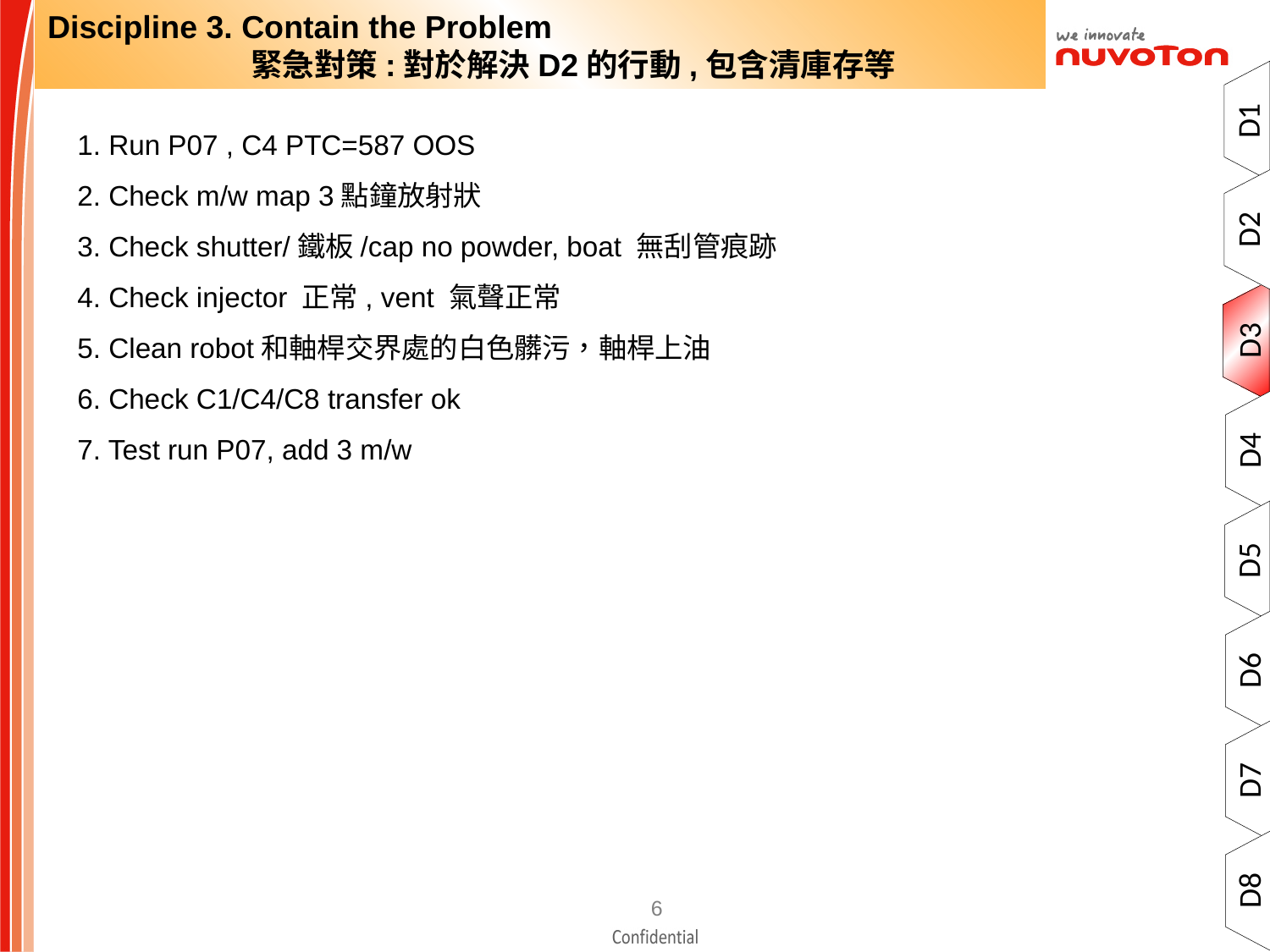

Discipline 3. Contain the Problem
                      緊急對策:對於解決D2的行動,包含清庫存等
D1

1. Run P07 , C4 PTC=587 OOS
2. Check m/w map 3點鐘放射狀
3. Check shutter/鐵板/cap no powder, boat 無刮管痕跡
4. Check injector 正常, vent 氣聲正常
5. Clean robot和軸桿交界處的白色髒污，軸桿上油
6. Check C1/C4/C8 transfer ok
7. Test run P07, add 3 m/w
D2

D3

D4

D5

D6

D7

D8

6